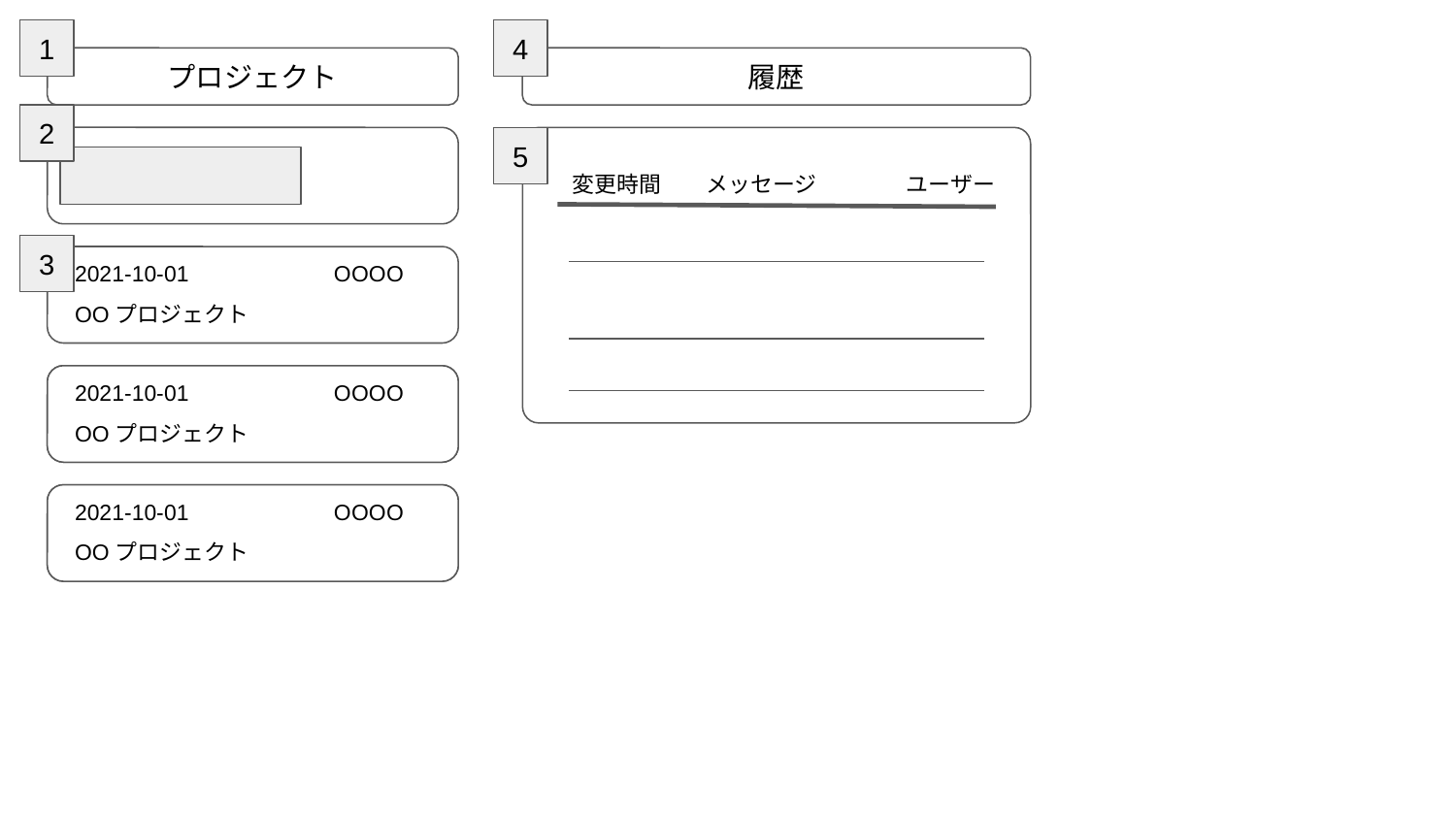

1
4
プロジェクト
履歴
2

5

変更時間　　メッセージ　　　　ユーザー
3

2021-10-01                       OOOO
OOプロジェクト

2021-10-01                       OOOO
OOプロジェクト

2021-10-01                       OOOO
OOプロジェクト